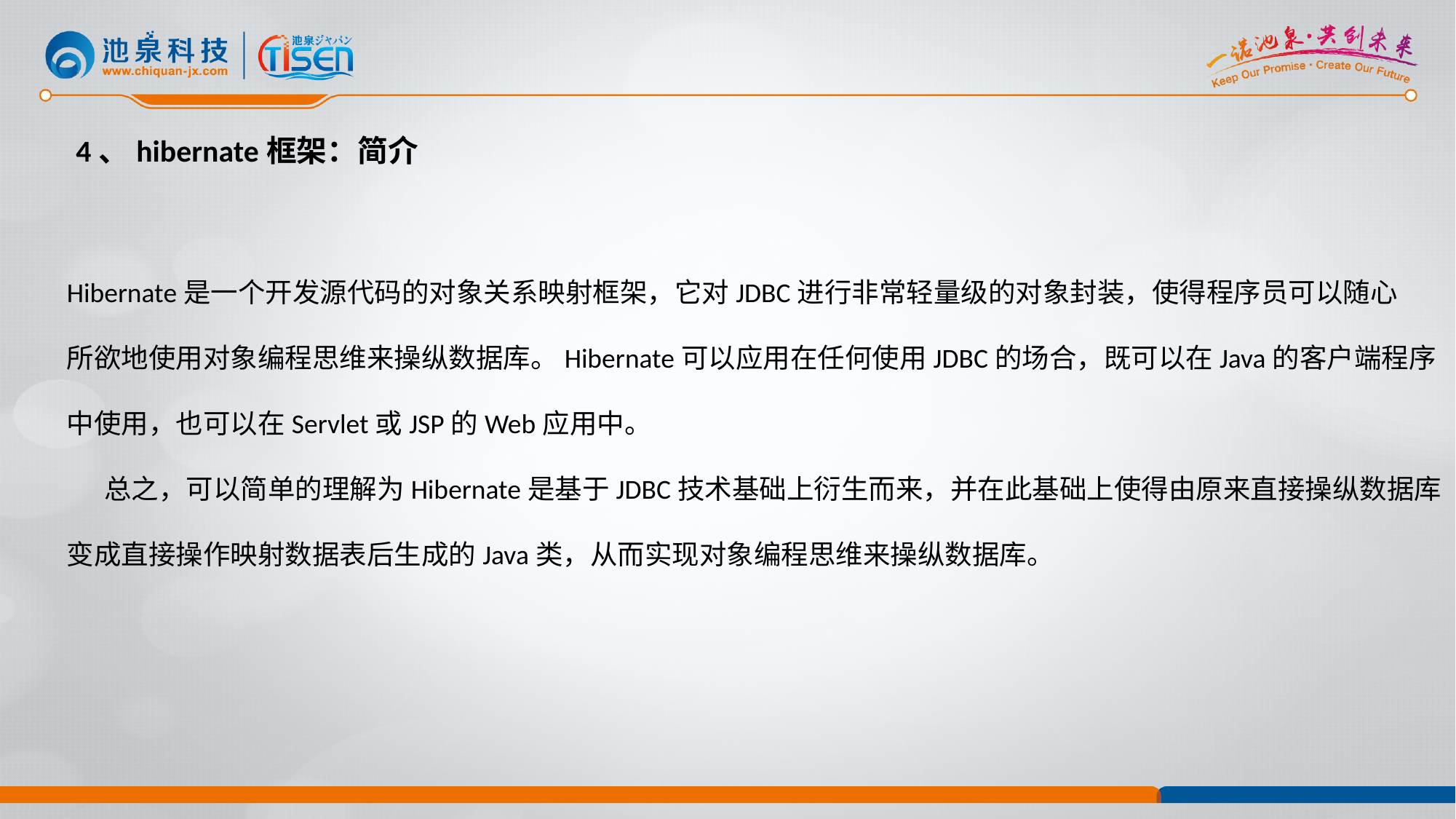

4、hibernate框架：简介
Hibernate是一个开发源代码的对象关系映射框架，它对JDBC进行非常轻量级的对象封装，使得程序员可以随心
所欲地使用对象编程思维来操纵数据库。Hibernate可以应用在任何使用JDBC的场合，既可以在Java的客户端程序
中使用，也可以在Servlet或JSP的Web应用中。
     总之，可以简单的理解为Hibernate是基于JDBC技术基础上衍生而来，并在此基础上使得由原来直接操纵数据库
变成直接操作映射数据表后生成的Java类，从而实现对象编程思维来操纵数据库。